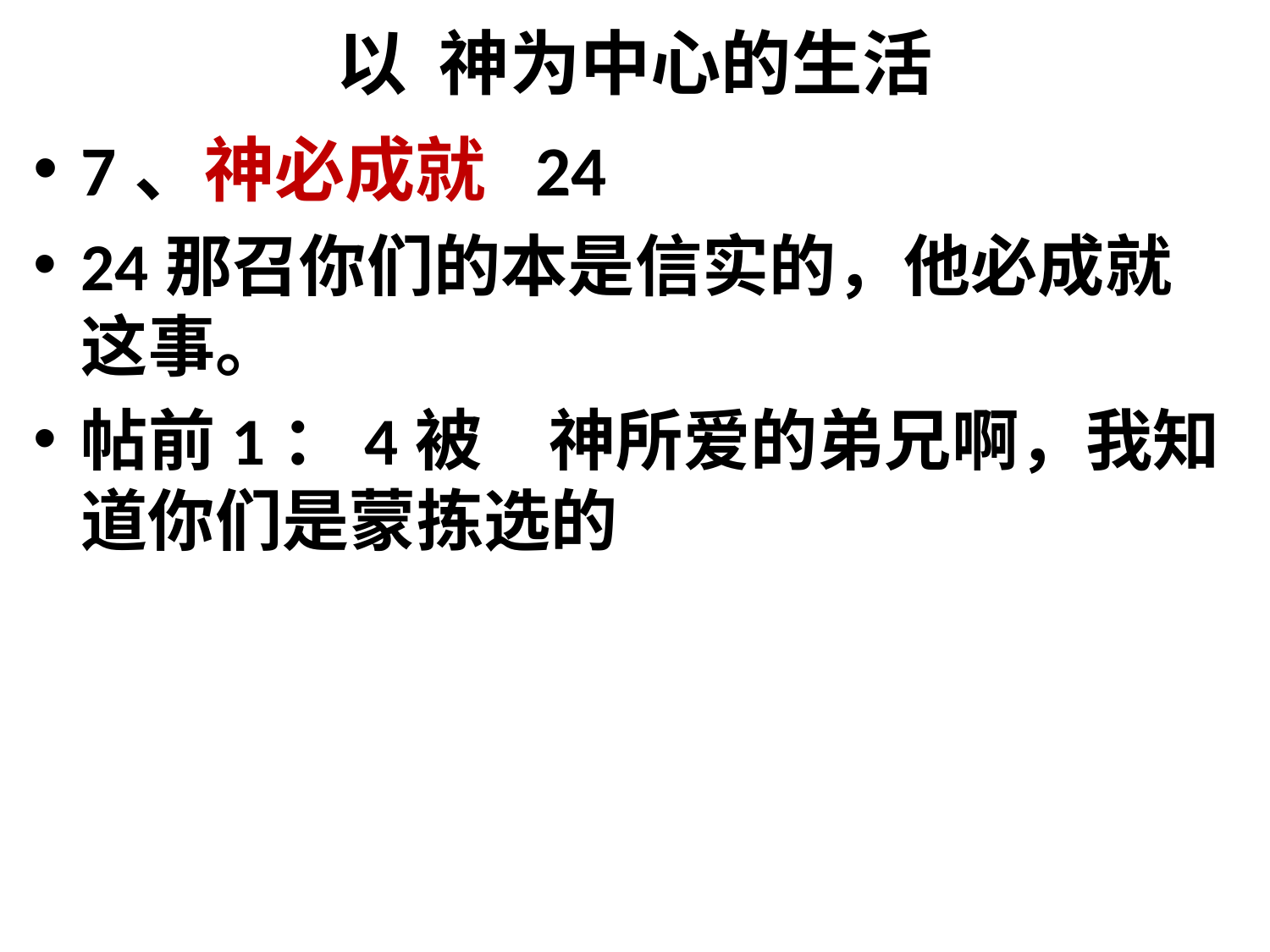

# 以  神为中心的生活
7、神必成就  24
24那召你们的本是信实的，他必成就这事。
帖前1：4被　神所爱的弟兄啊，我知道你们是蒙拣选的